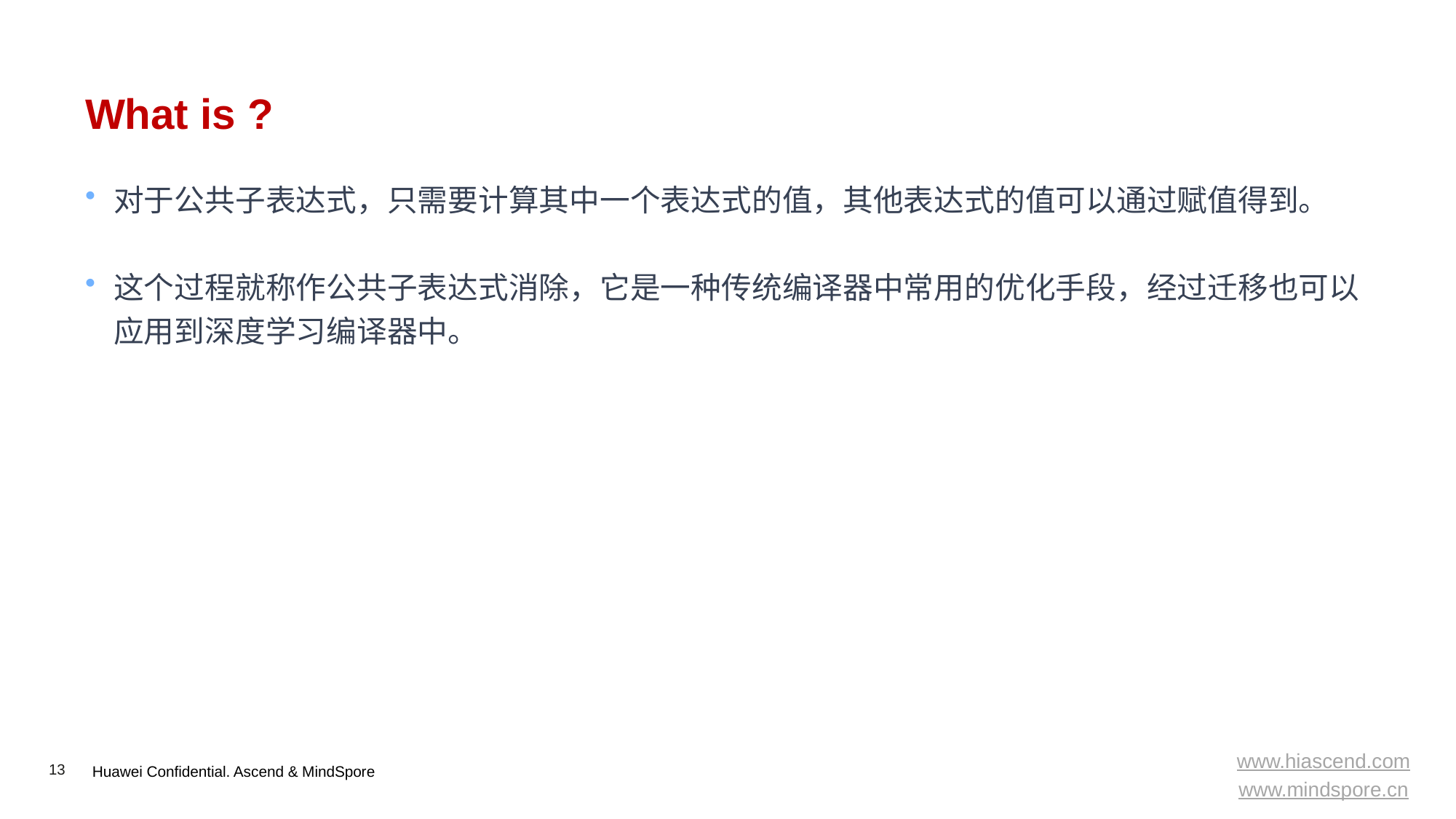

# What is ?
对于公共子表达式，只需要计算其中一个表达式的值，其他表达式的值可以通过赋值得到。

这个过程就称作公共子表达式消除，它是一种传统编译器中常用的优化手段，经过迁移也可以应用到深度学习编译器中。